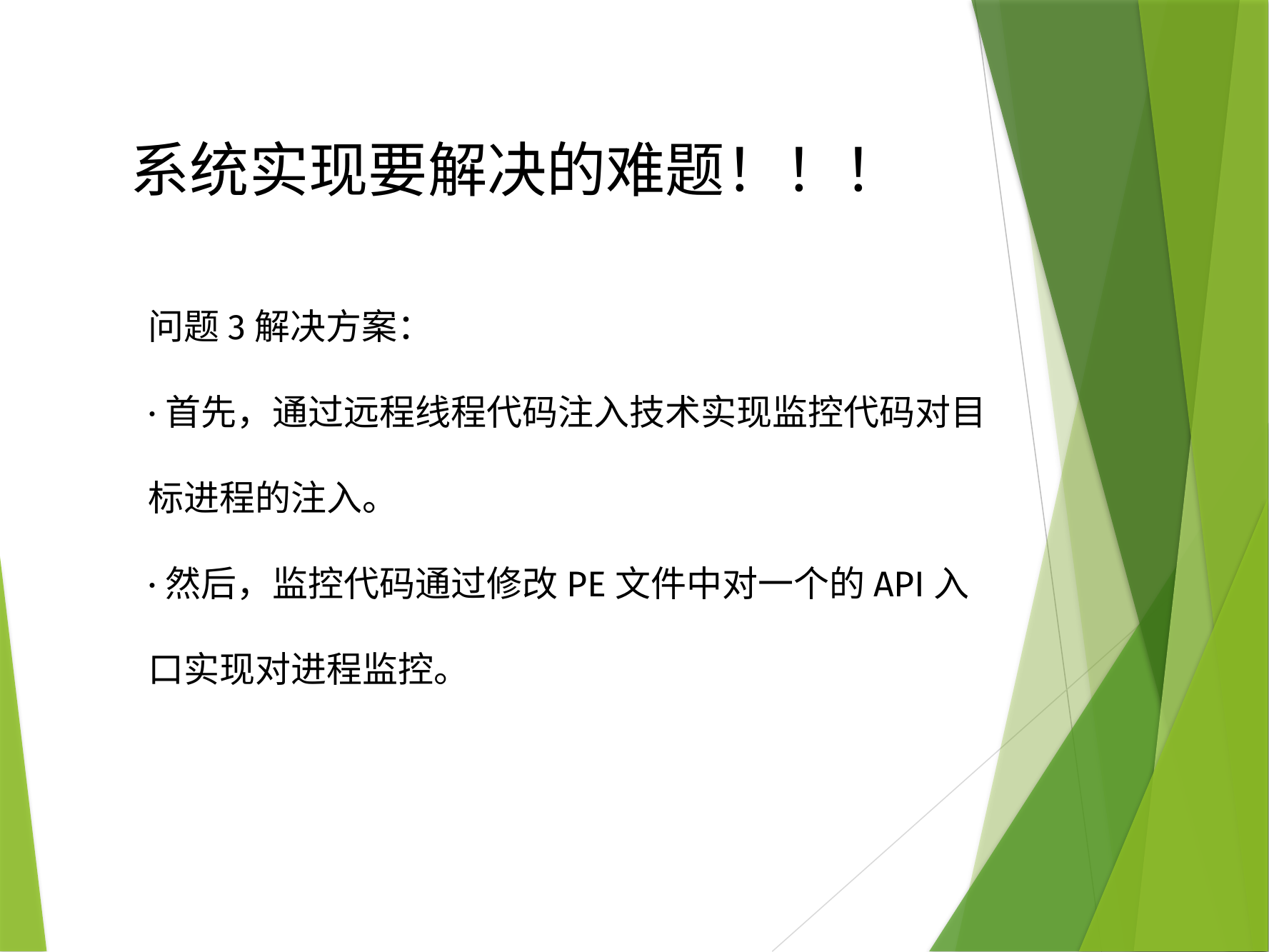

系统实现要解决的难题！！！
问题3解决方案：
·首先，通过远程线程代码注入技术实现监控代码对目标进程的注入。
·然后，监控代码通过修改PE文件中对一个的API入口实现对进程监控。